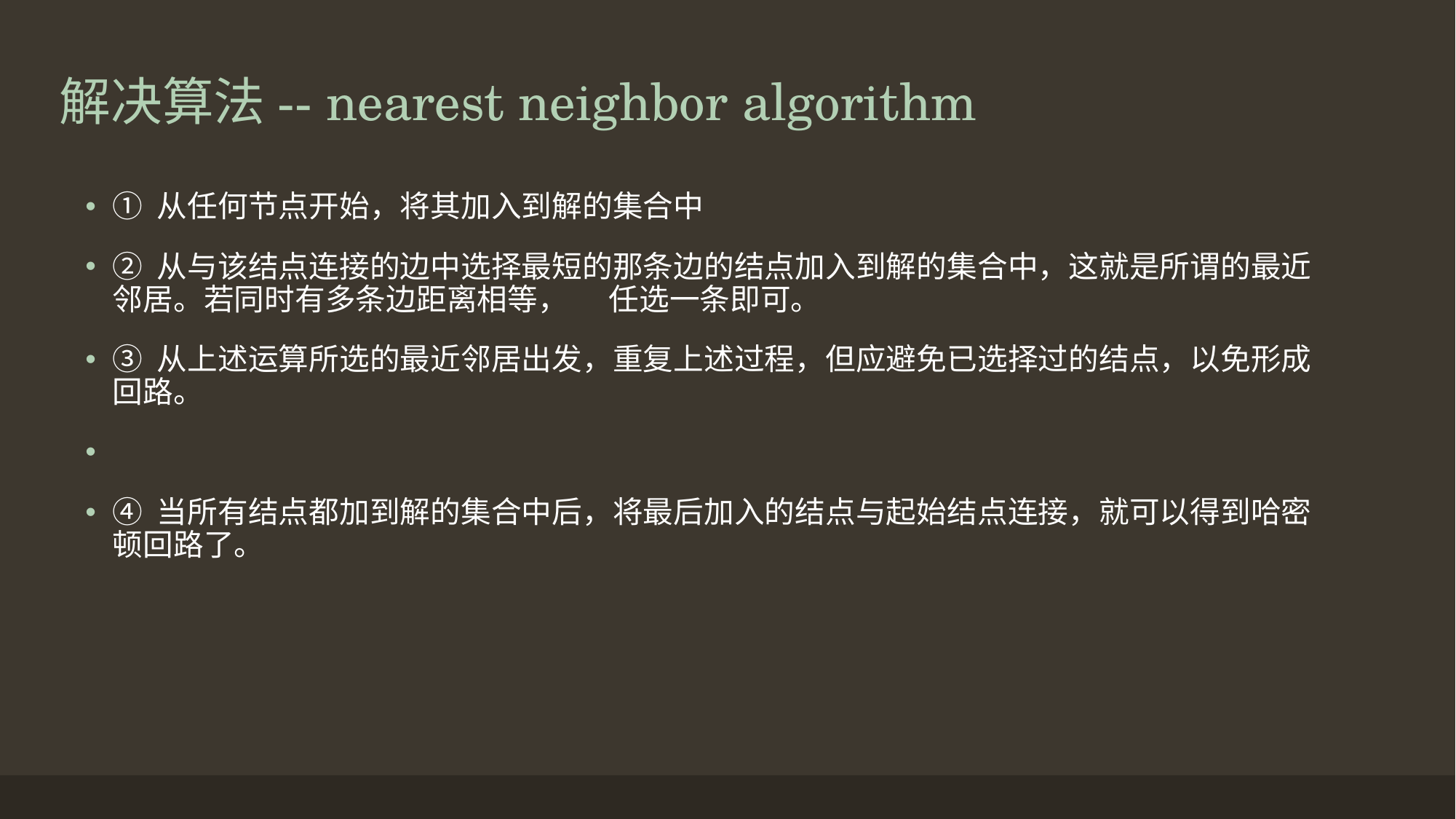

# 解决算法-- nearest neighbor algorithm
① 从任何节点开始，将其加入到解的集合中
② 从与该结点连接的边中选择最短的那条边的结点加入到解的集合中，这就是所谓的最近邻居。若同时有多条边距离相等，      任选一条即可。
③ 从上述运算所选的最近邻居出发，重复上述过程，但应避免已选择过的结点，以免形成回路。

④ 当所有结点都加到解的集合中后，将最后加入的结点与起始结点连接，就可以得到哈密顿回路了。